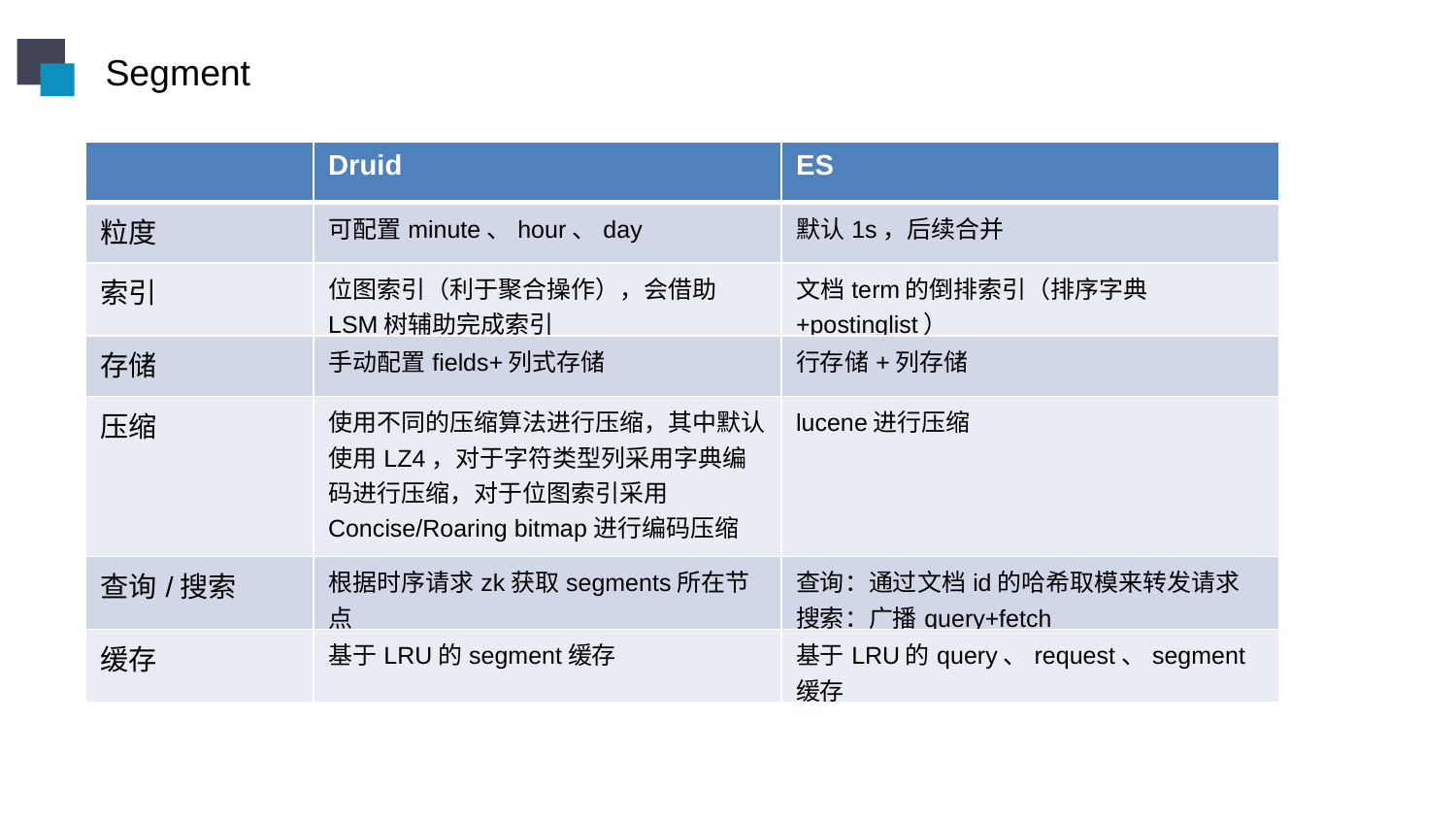

Segment
|  | Druid | ES |
| --- | --- | --- |
| 粒度 | 可配置minute、hour、day | 默认1s，后续合并 |
| 索引 | 位图索引（利于聚合操作），会借助LSM树辅助完成索引 | 文档term的倒排索引（排序字典+postinglist） |
| 存储 | 手动配置fields+列式存储 | 行存储+列存储 |
| 压缩 | 使用不同的压缩算法进行压缩，其中默认使用LZ4，对于字符类型列采用字典编码进行压缩，对于位图索引采用Concise/Roaring bitmap进行编码压缩 | lucene进行压缩 |
| 查询/搜索 | 根据时序请求zk获取segments所在节点 | 查询：通过文档id的哈希取模来转发请求 搜索：广播query+fetch |
| 缓存 | 基于LRU的segment缓存 | 基于LRU的query、request、segment缓存 |